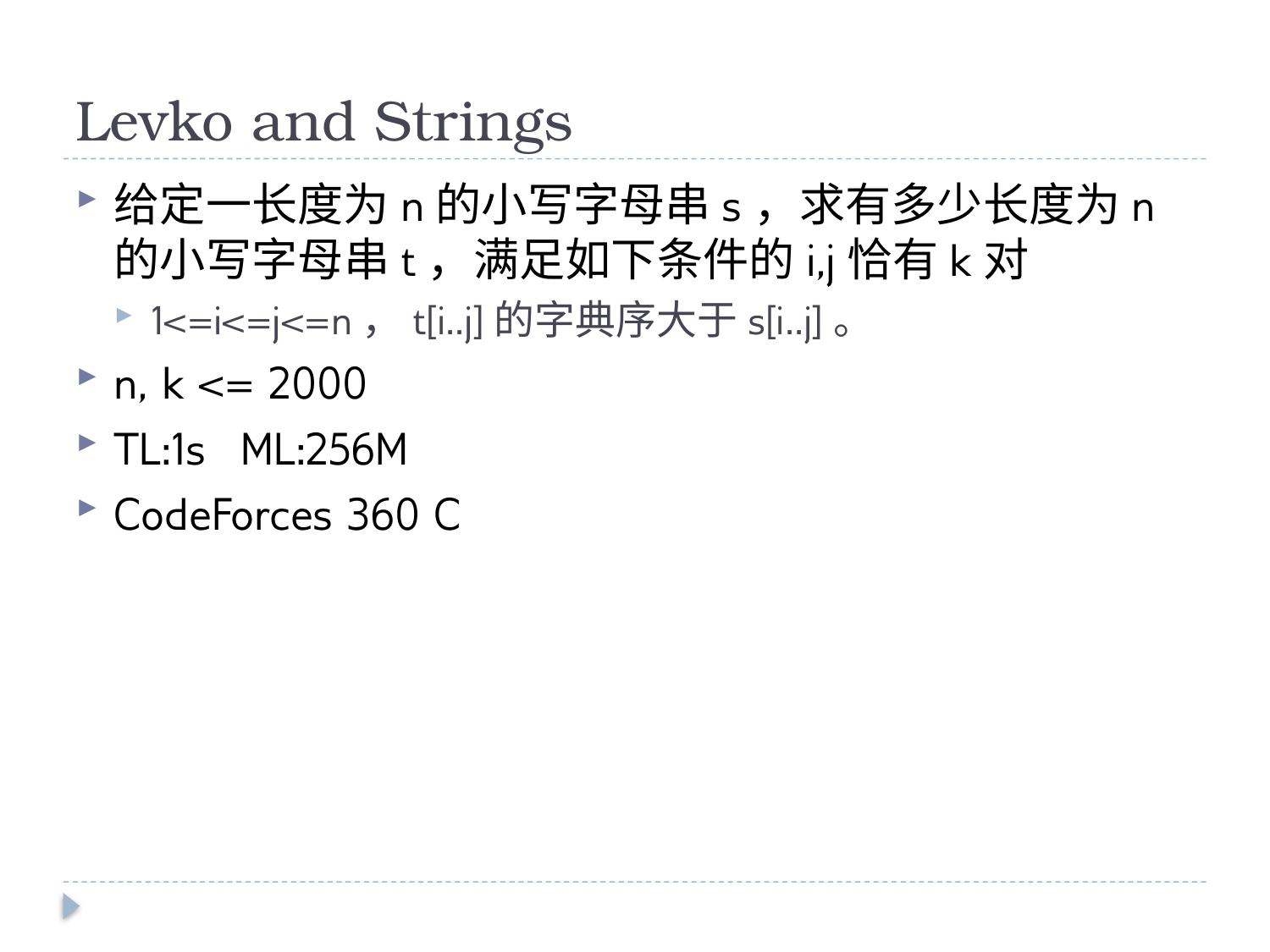

# Levko and Strings
给定一长度为n的小写字母串s，求有多少长度为n的小写字母串t，满足如下条件的i,j恰有k对
1<=i<=j<=n，t[i..j]的字典序大于s[i..j]。
n, k <= 2000
TL:1s	ML:256M
CodeForces 360 C